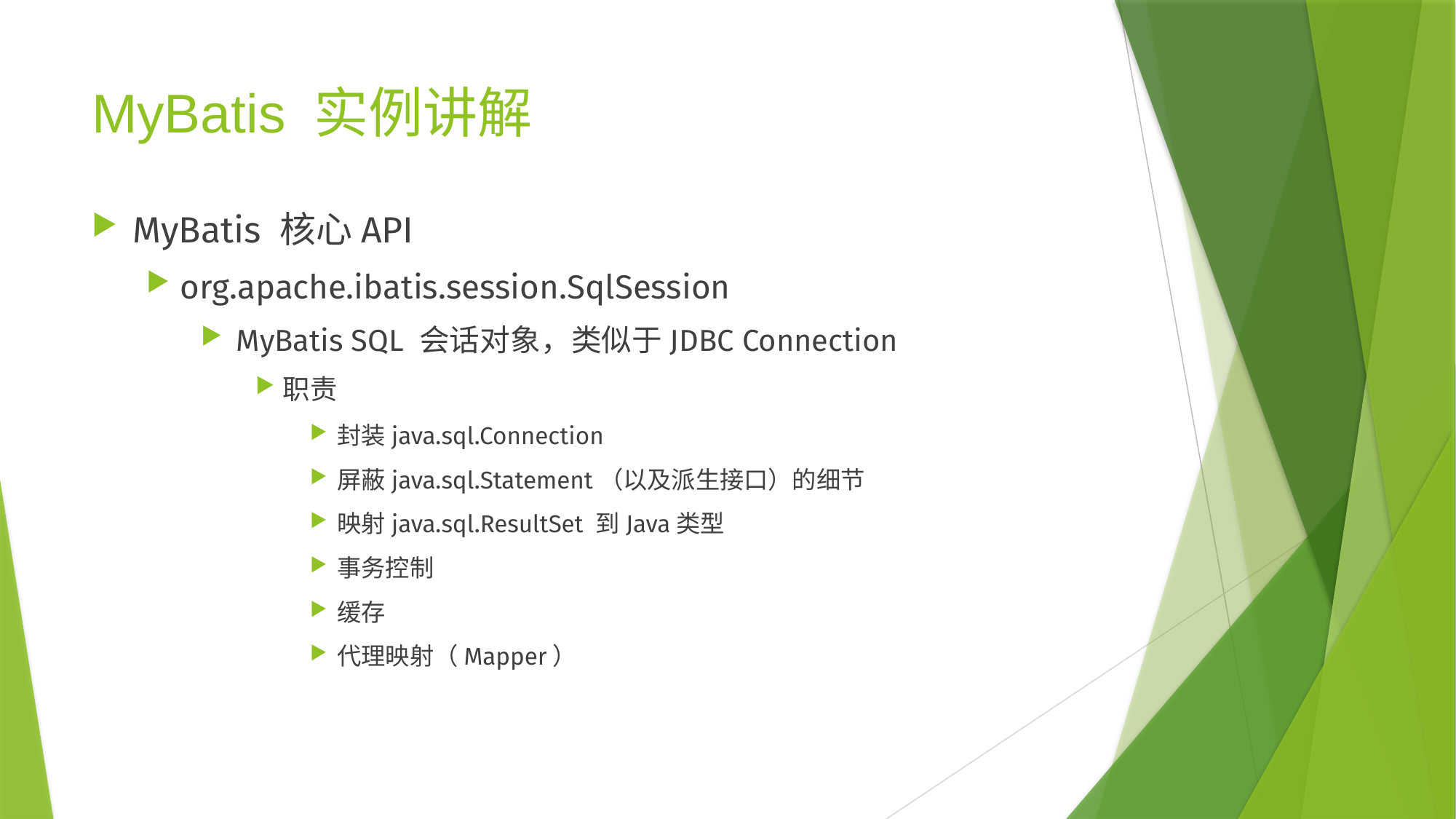

# MyBatis 实例讲解
MyBatis 核心API
org.apache.ibatis.session.SqlSession
 MyBatis SQL 会话对象，类似于JDBC Connection
职责
封装java.sql.Connection
屏蔽java.sql.Statement（以及派生接口）的细节
映射java.sql.ResultSet 到Java类型
事务控制
缓存
代理映射（Mapper）